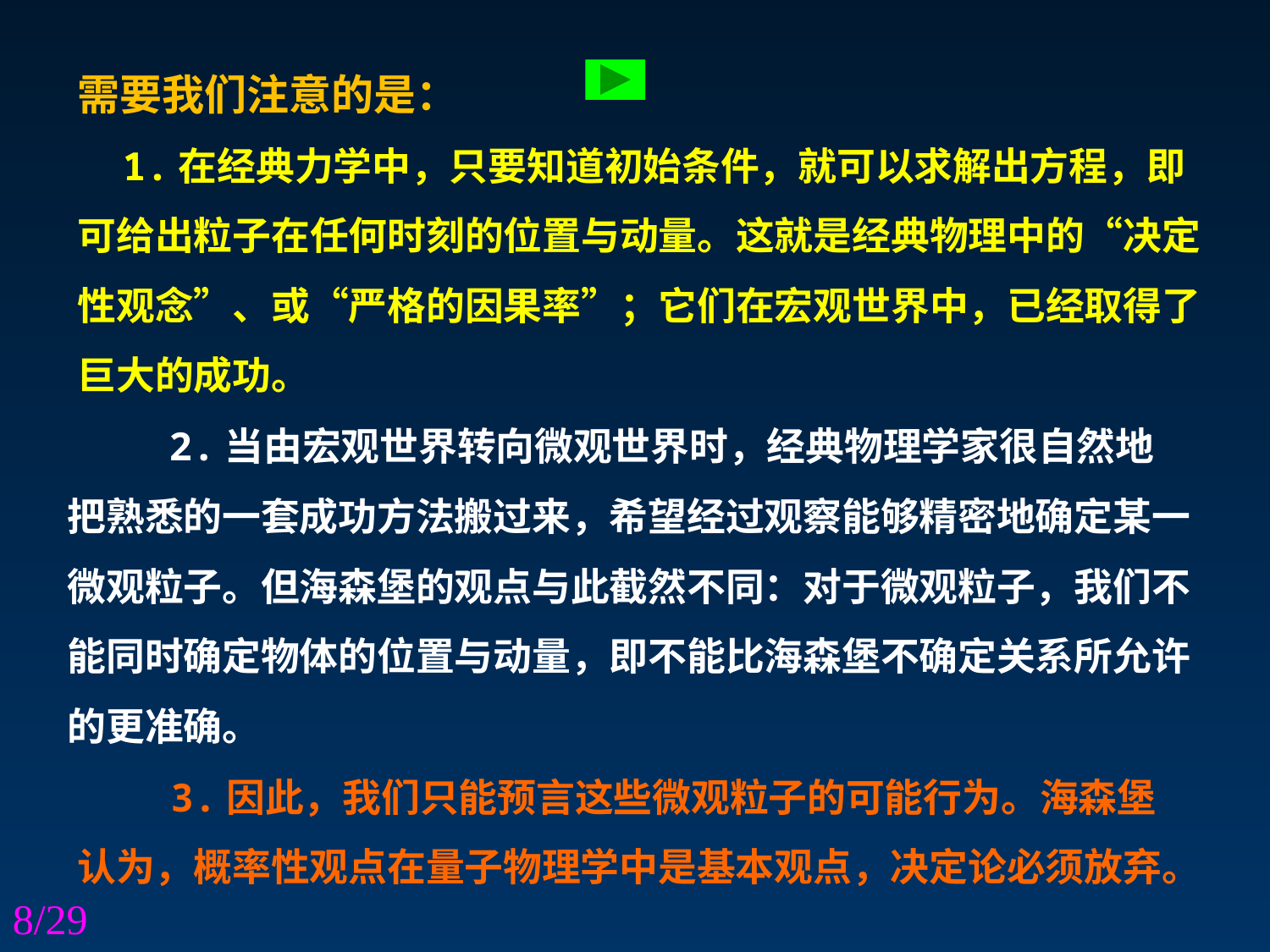

# 需要我们注意的是： 1.在经典力学中，只要知道初始条件，就可以求解出方程，即可给出粒子在任何时刻的位置与动量。这就是经典物理中的“决定性观念”、或“严格的因果率”；它们在宏观世界中，已经取得了巨大的成功。

    2.当由宏观世界转向微观世界时，经典物理学家很自然地把熟悉的一套成功方法搬过来，希望经过观察能够精密地确定某一微观粒子。但海森堡的观点与此截然不同：对于微观粒子，我们不能同时确定物体的位置与动量，即不能比海森堡不确定关系所允许的更准确。
    3.因此，我们只能预言这些微观粒子的可能行为。海森堡认为，概率性观点在量子物理学中是基本观点，决定论必须放弃。
8/29